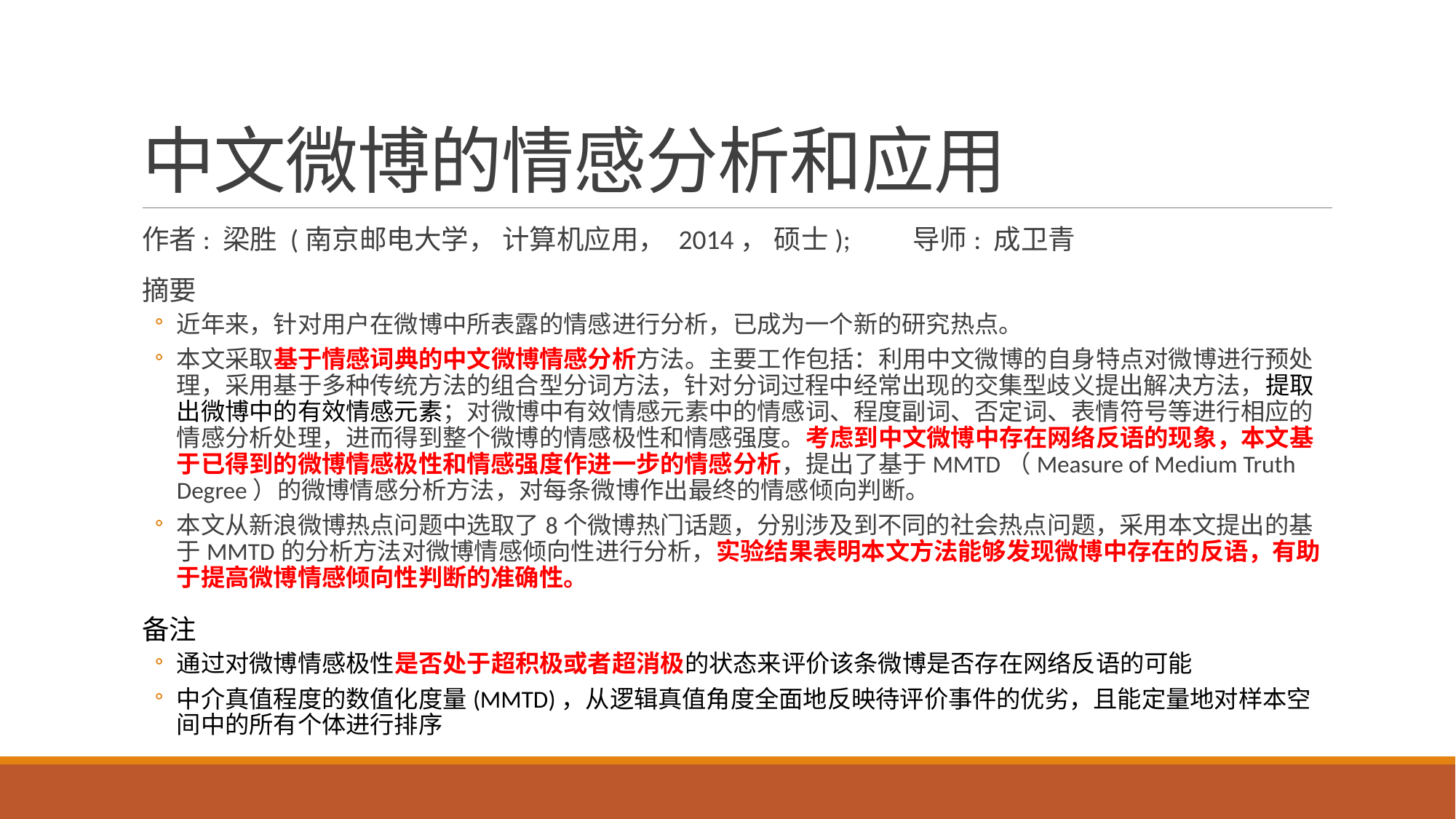

# 中文微博的情感分析和应用
作者: 梁胜 (南京邮电大学， 计算机应用， 2014， 硕士);         导师: 成卫青
摘要
近年来，针对用户在微博中所表露的情感进行分析，已成为一个新的研究热点。
本文采取基于情感词典的中文微博情感分析方法。主要工作包括：利用中文微博的自身特点对微博进行预处理，采用基于多种传统方法的组合型分词方法，针对分词过程中经常出现的交集型歧义提出解决方法，提取出微博中的有效情感元素；对微博中有效情感元素中的情感词、程度副词、否定词、表情符号等进行相应的情感分析处理，进而得到整个微博的情感极性和情感强度。考虑到中文微博中存在网络反语的现象，本文基于已得到的微博情感极性和情感强度作进一步的情感分析，提出了基于MMTD（Measure of Medium Truth Degree）的微博情感分析方法，对每条微博作出最终的情感倾向判断。
本文从新浪微博热点问题中选取了8个微博热门话题，分别涉及到不同的社会热点问题，采用本文提出的基于MMTD的分析方法对微博情感倾向性进行分析，实验结果表明本文方法能够发现微博中存在的反语，有助于提高微博情感倾向性判断的准确性。
备注
通过对微博情感极性是否处于超积极或者超消极的状态来评价该条微博是否存在网络反语的可能
中介真值程度的数值化度量(MMTD)，从逻辑真值角度全面地反映待评价事件的优劣，且能定量地对样本空间中的所有个体进行排序